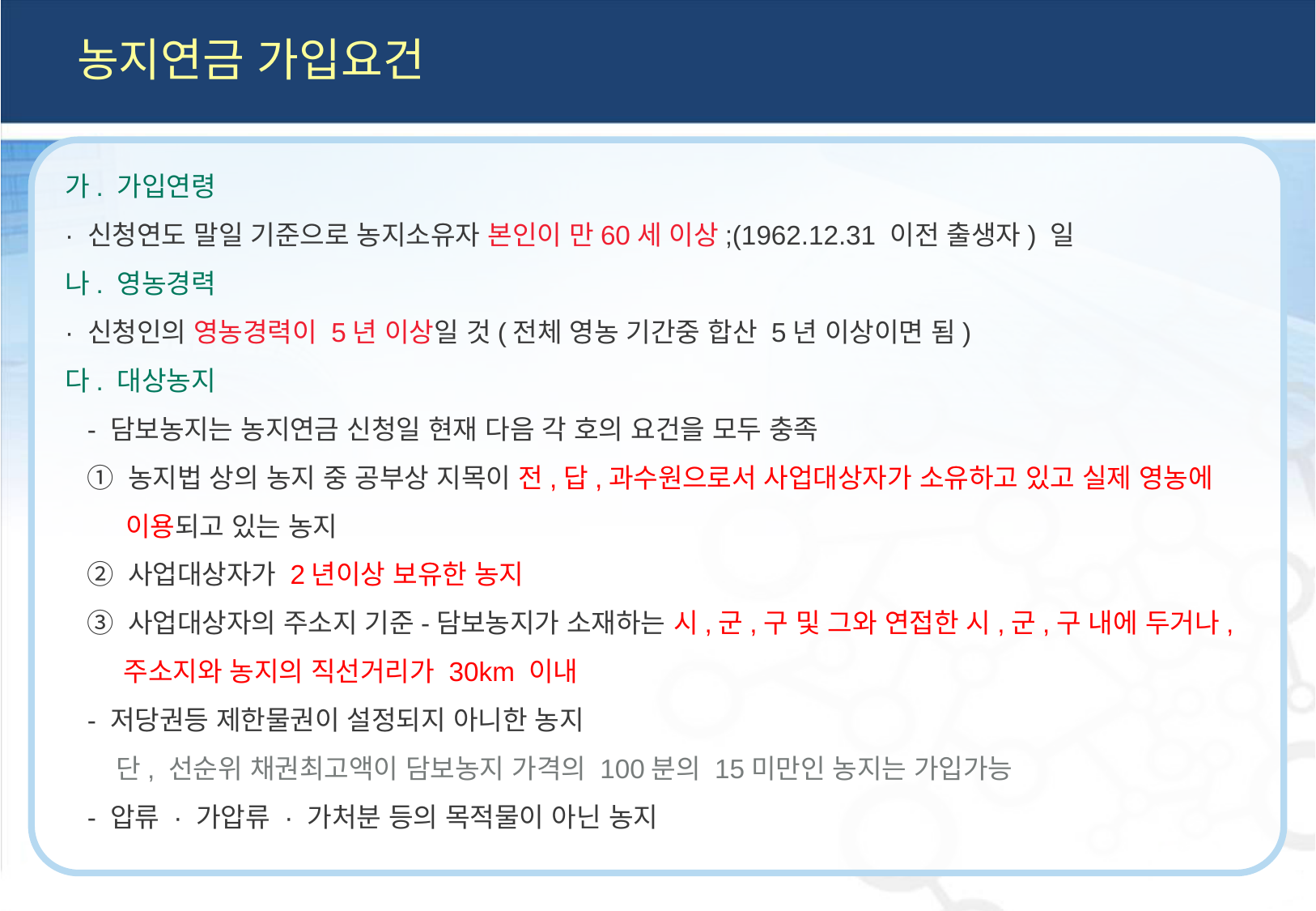

농지연금 가입요건

가. 가입연령
· 신청연도 말일 기준으로 농지소유자 본인이 만60세 이상;(1962.12.31 이전 출생자) 일
나. 영농경력
· 신청인의 영농경력이 5년 이상일 것(전체 영농 기간중 합산 5년 이상이면 됨)
다. 대상농지
   - 담보농지는 농지연금 신청일 현재 다음 각 호의 요건을 모두 충족
   ① 농지법 상의 농지 중 공부상 지목이 전,답,과수원으로서 사업대상자가 소유하고 있고 실제 영농에 이용되고 있는 농지
   ② 사업대상자가 2년이상 보유한 농지
   ③ 사업대상자의 주소지 기준-담보농지가 소재하는 시,군,구 및 그와 연접한 시,군,구 내에 두거나,
       주소지와 농지의 직선거리가 30km 이내
   - 저당권등 제한물권이 설정되지 아니한 농지
      단, 선순위 채권최고액이 담보농지 가격의 100분의 15미만인 농지는 가입가능
   - 압류 · 가압류 · 가처분 등의 목적물이 아닌 농지